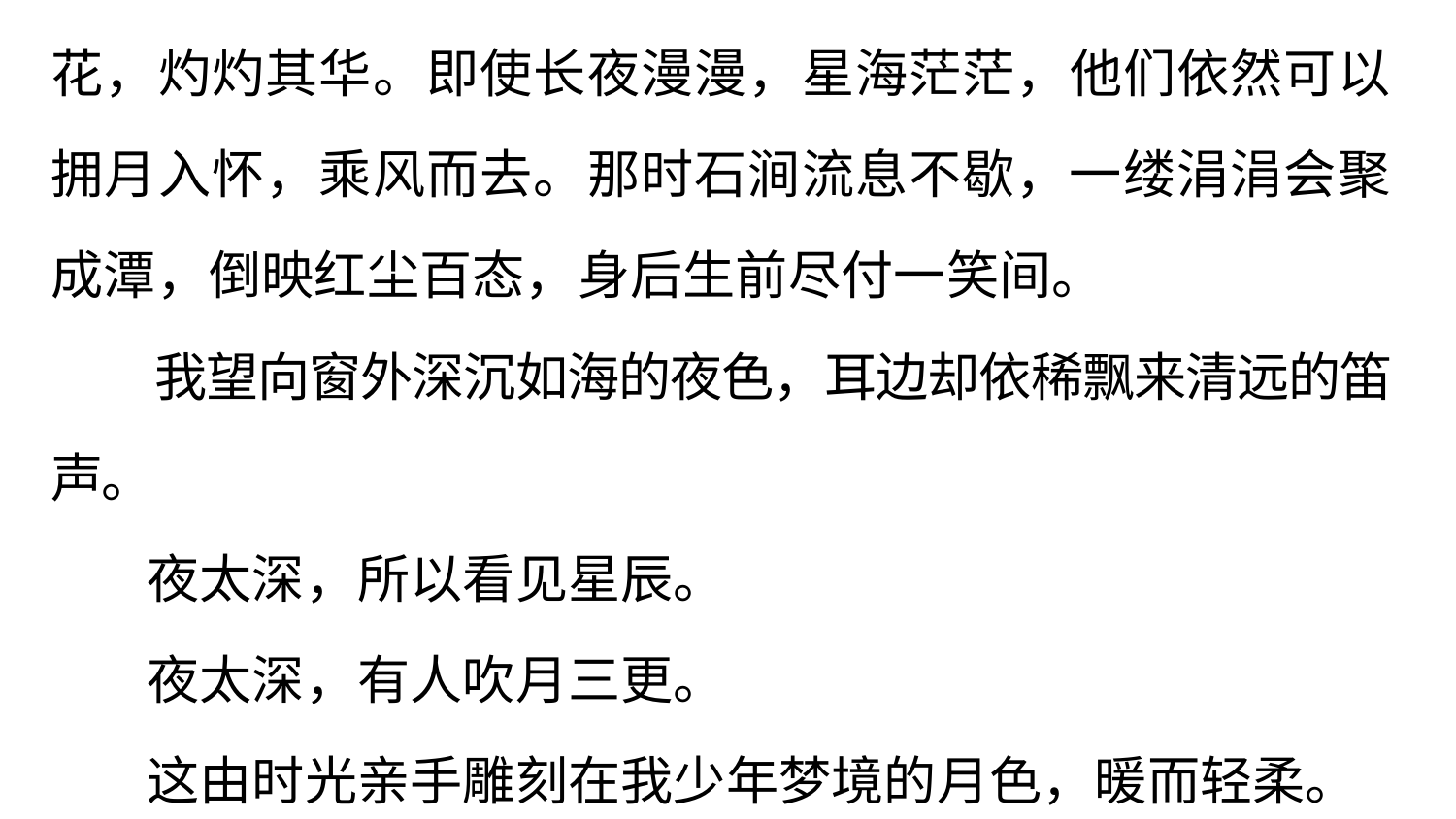

花，灼灼其华。即使长夜漫漫，星海茫茫，他们依然可以拥月入怀，乘风而去。那时石涧流息不歇，一缕涓涓会聚成潭，倒映红尘百态，身后生前尽付一笑间。
       我望向窗外深沉如海的夜色，耳边却依稀飘来清远的笛声。
       夜太深，所以看见星辰。
       夜太深，有人吹月三更。
       这由时光亲手雕刻在我少年梦境的月色，暖而轻柔。